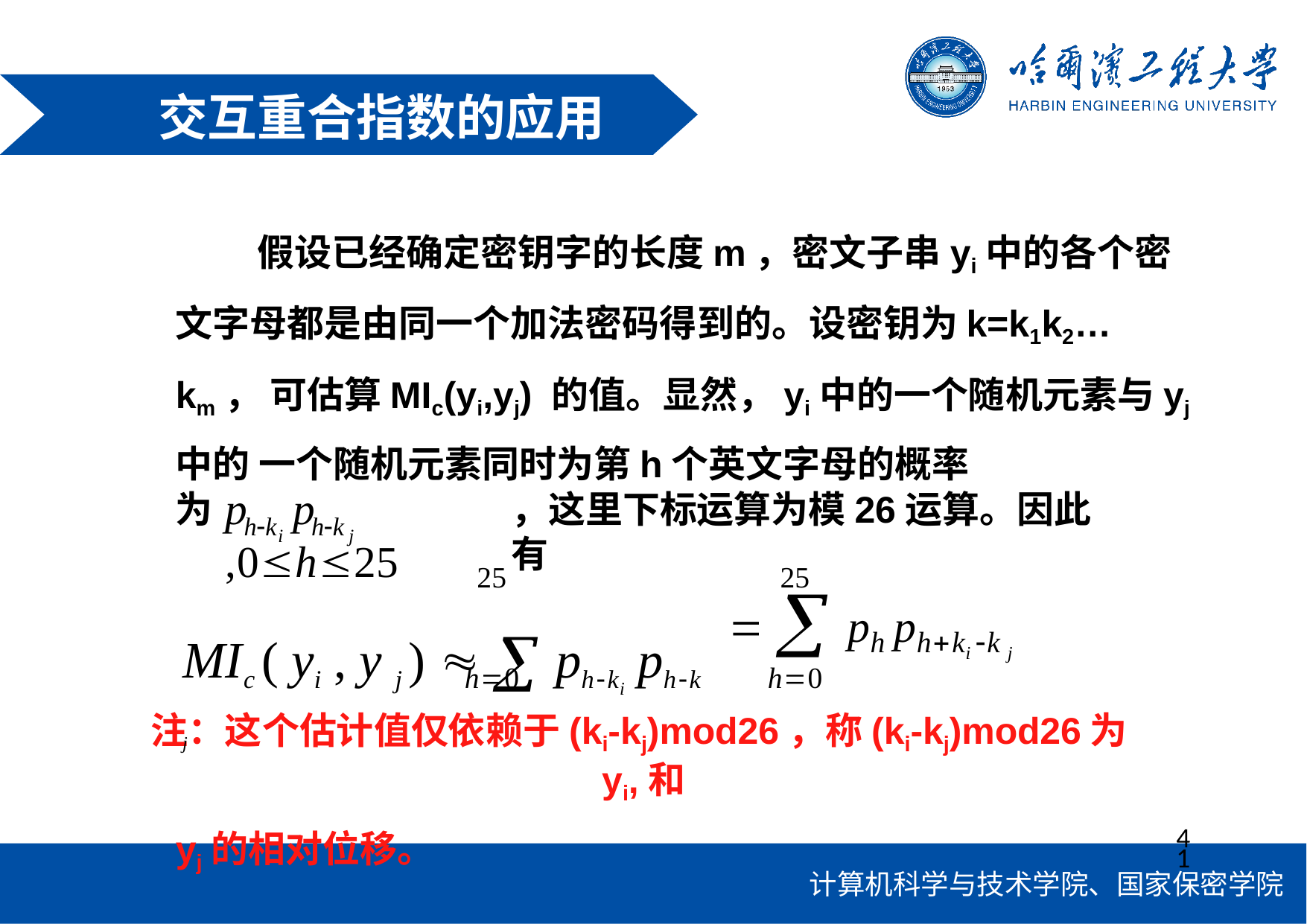

# 交互重合指数的应用
假设已经确定密钥字的长度m，密文子串yi中的各个密 文字母都是由同一个加法密码得到的。设密钥为k=k1k2…km， 可估算MIc(yi,yj) 的值。显然，yi中的一个随机元素与yj中的 一个随机元素同时为第h个英文字母的概率
p	p	,0≤h≤25
为
，这里下标运算为模26运算。因此有
h−k	h−k
i	j
25
25
MIc ( yi  , y j ) ≈ ∑ ph−ki  ph−k j
= ∑ ph ph+ki −k j
h=0	h=0
注：这个估计值仅依赖于(ki-kj)mod26，称(ki-kj)mod26为yi,和
yj的相对位移。
41